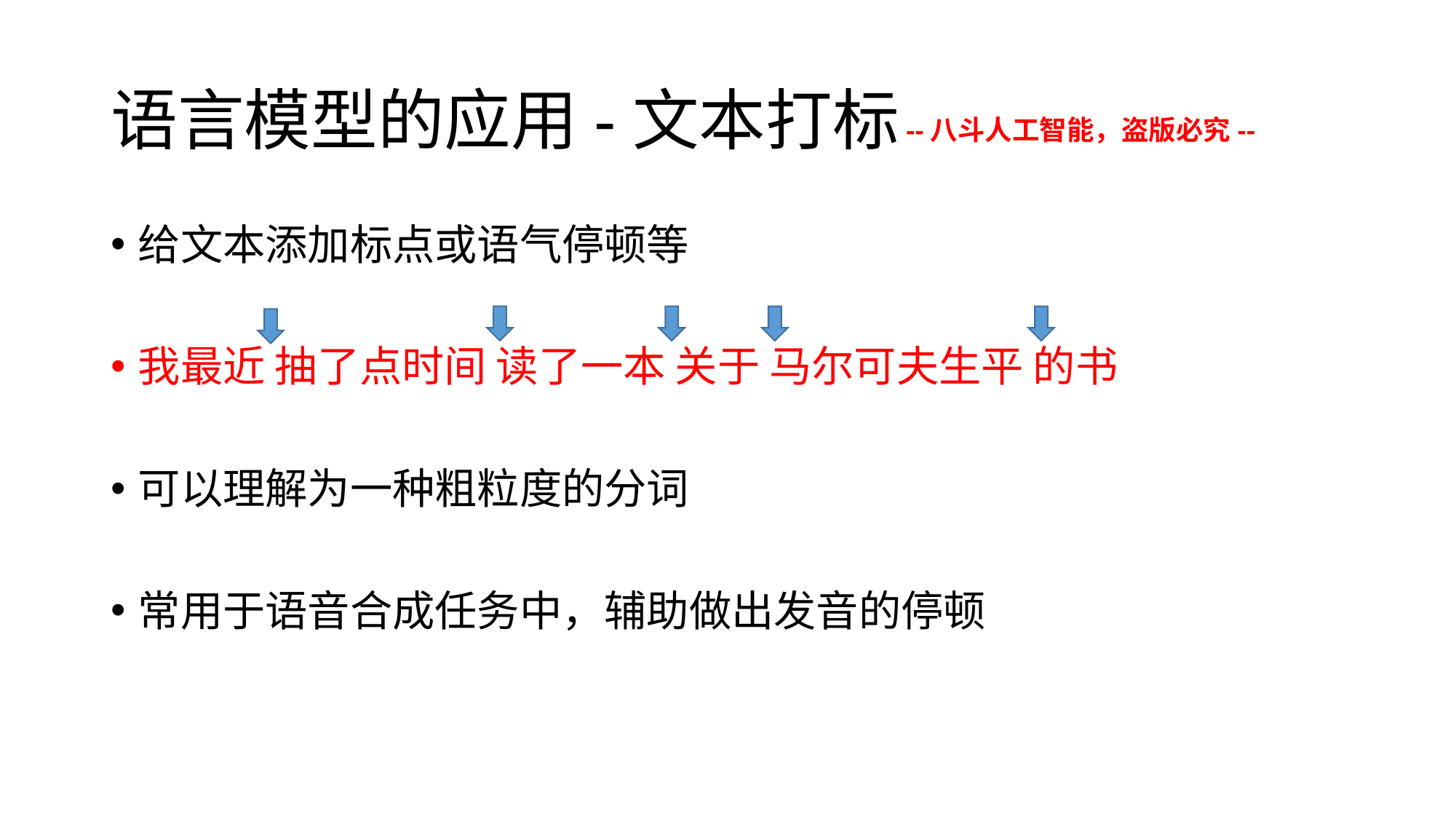

# 语言模型的应用-文本打标
--八斗人工智能，盗版必究--
给文本添加标点或语气停顿等

我最近 抽了点时间 读了一本 关于 马尔可夫生平 的书

可以理解为一种粗粒度的分词

常用于语音合成任务中，辅助做出发音的停顿